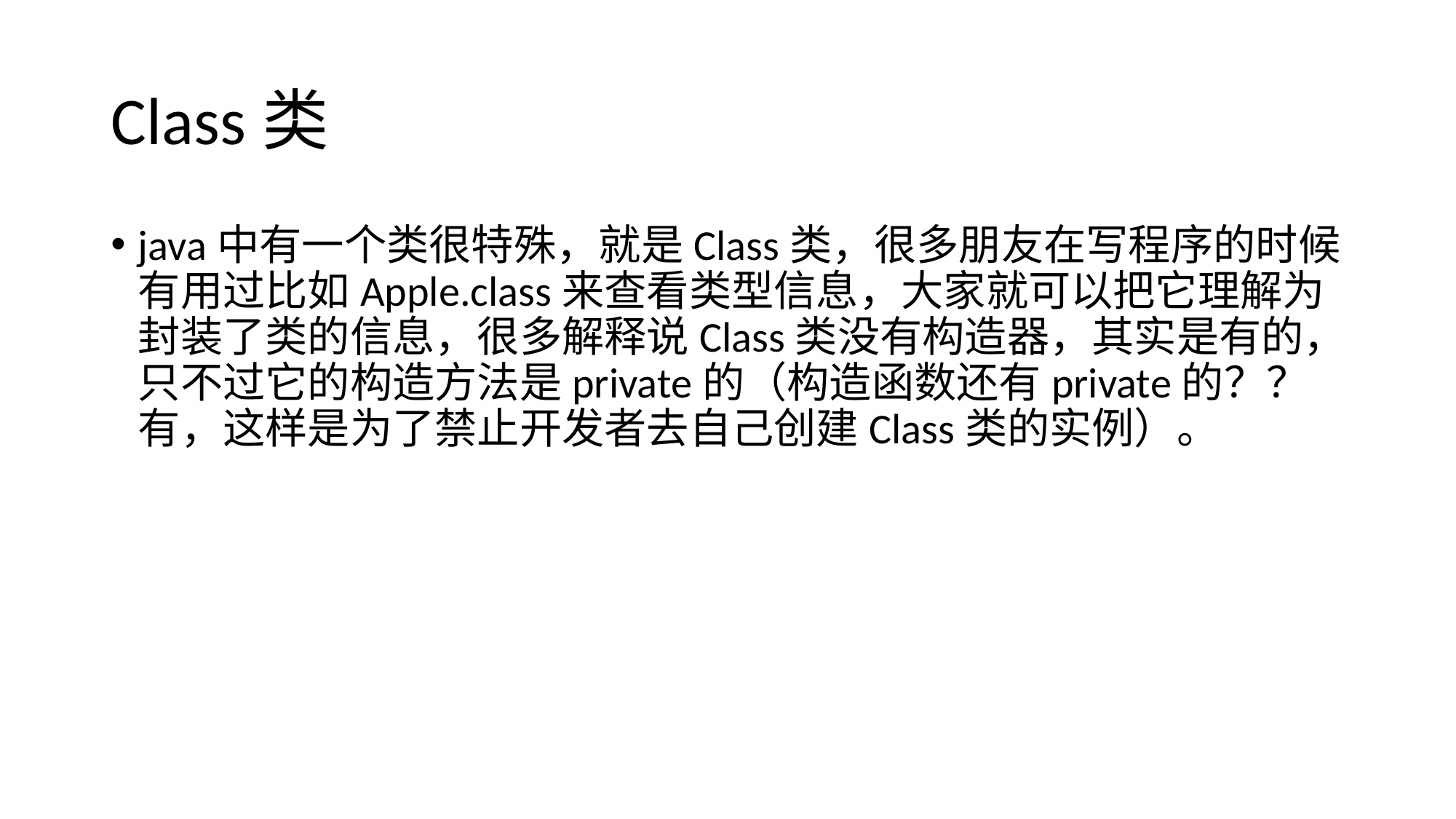

# Class类
java中有一个类很特殊，就是Class类，很多朋友在写程序的时候有用过比如Apple.class来查看类型信息，大家就可以把它理解为封装了类的信息，很多解释说Class类没有构造器，其实是有的，只不过它的构造方法是private的（构造函数还有private的？？有，这样是为了禁止开发者去自己创建Class类的实例）。